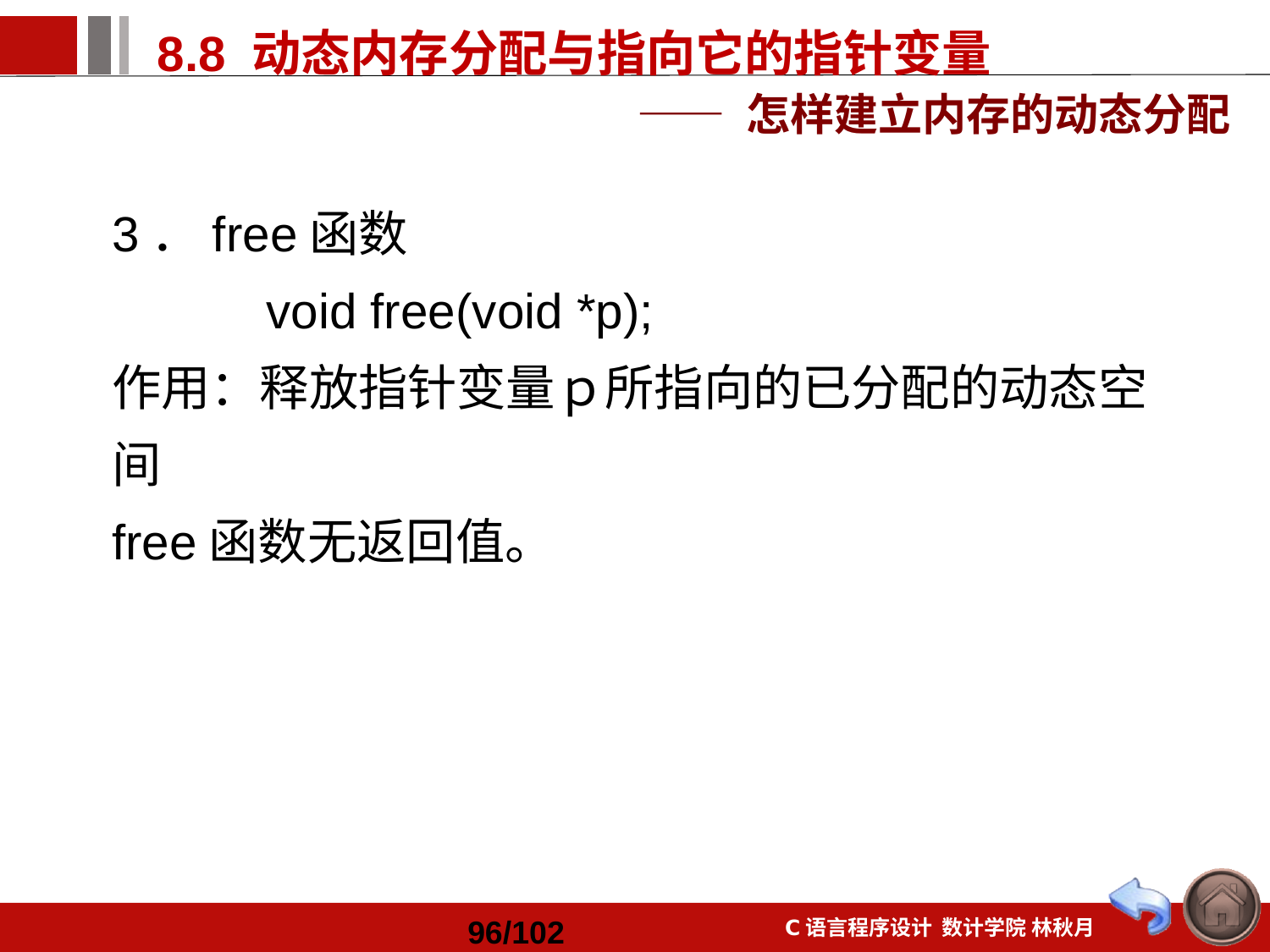

—— 怎样建立内存的动态分配
3．free函数
	  void free(void *p);
作用：释放指针变量ｐ所指向的已分配的动态空间
free函数无返回值。